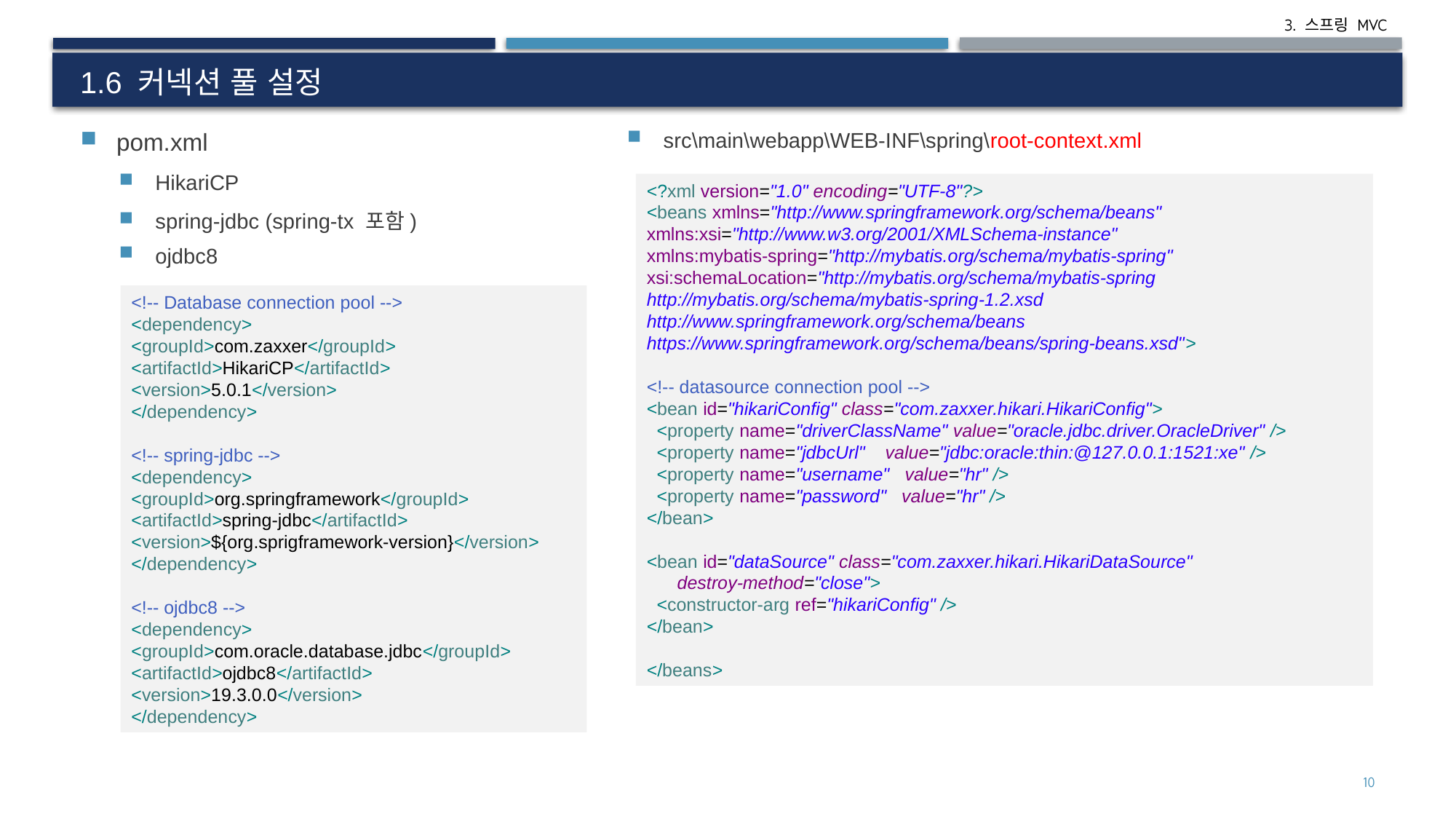

1.6 커넥션 풀 설정
# pom.xml
HikariCP
spring-jdbc (spring-tx 포함)
ojdbc8

src\main\webapp\WEB-INF\spring\root-context.xml
<?xml version="1.0" encoding="UTF-8"?>
<beans xmlns="http://www.springframework.org/schema/beans"
xmlns:xsi="http://www.w3.org/2001/XMLSchema-instance"
xmlns:mybatis-spring="http://mybatis.org/schema/mybatis-spring"
xsi:schemaLocation="http://mybatis.org/schema/mybatis-spring http://mybatis.org/schema/mybatis-spring-1.2.xsd
http://www.springframework.org/schema/beans https://www.springframework.org/schema/beans/spring-beans.xsd">

<!-- datasource connection pool -->
<bean id="hikariConfig" class="com.zaxxer.hikari.HikariConfig">
  <property name="driverClassName" value="oracle.jdbc.driver.OracleDriver" />
  <property name="jdbcUrl"    value="jdbc:oracle:thin:@127.0.0.1:1521:xe" />
  <property name="username"   value="hr" />
  <property name="password"   value="hr" />
</bean>

<bean id="dataSource" class="com.zaxxer.hikari.HikariDataSource"
      destroy-method="close">
  <constructor-arg ref="hikariConfig" />
</bean>

</beans>
<!-- Database connection pool -->
<dependency>
<groupId>com.zaxxer</groupId>
<artifactId>HikariCP</artifactId>
<version>5.0.1</version>
</dependency>

<!-- spring-jdbc -->
<dependency>
<groupId>org.springframework</groupId>
<artifactId>spring-jdbc</artifactId>
<version>${org.sprigframework-version}</version>
</dependency>

<!-- ojdbc8 -->
<dependency>
<groupId>com.oracle.database.jdbc</groupId>
<artifactId>ojdbc8</artifactId>
<version>19.3.0.0</version>
</dependency>
10